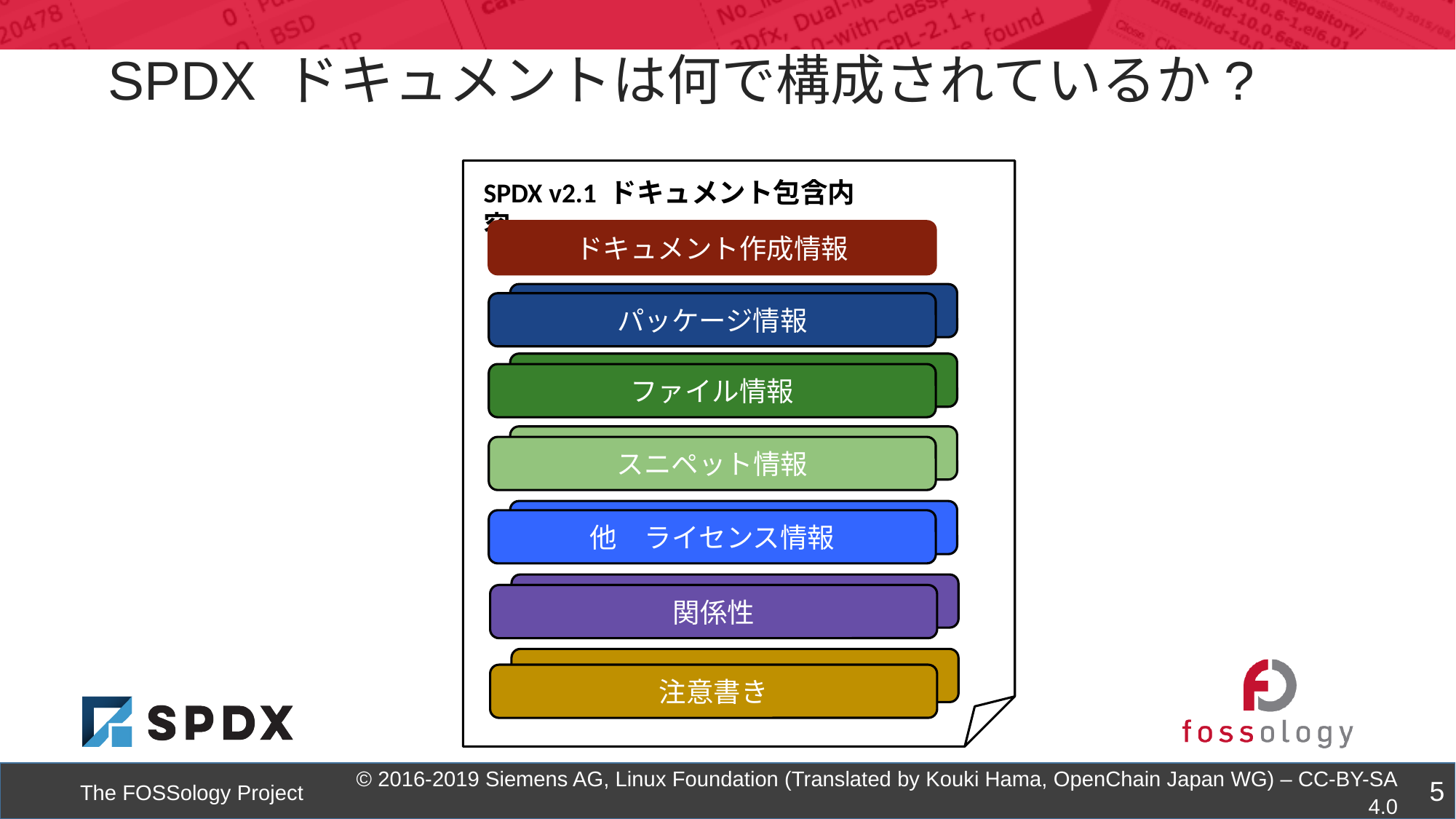

SPDX ドキュメントは何で構成されているか?

SPDX v2.1 ドキュメント包含内容:
ドキュメント作成情報
Package Information
パッケージ情報
Other Licensing Information
ファイル情報
Other Licensing Information
スニペット情報
Other Licensing Information
他　ライセンス情報
Other Licensing Information
関係性
Other Licensing Information
注意書き